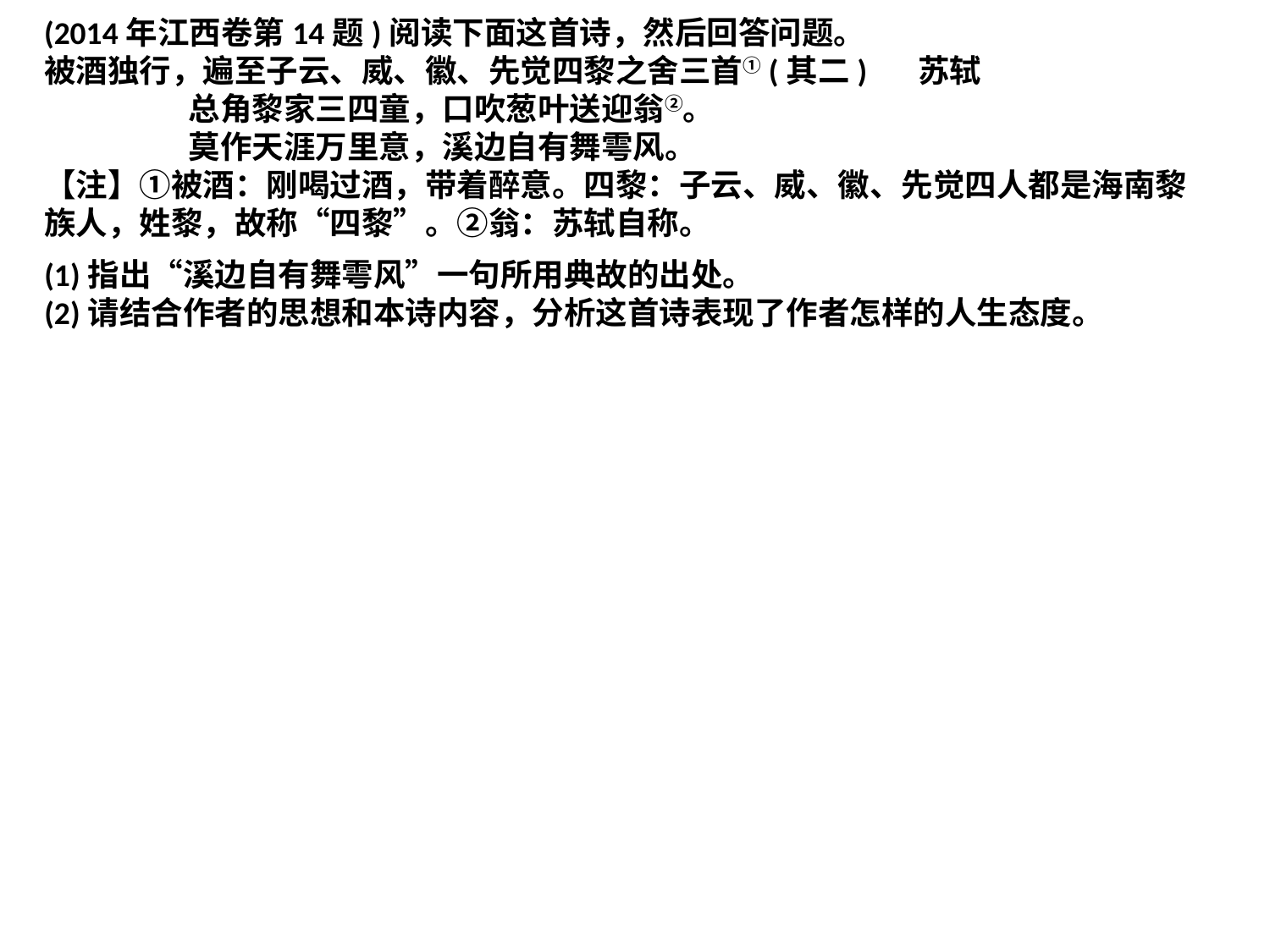

(2014年江西卷第14题)阅读下面这首诗，然后回答问题。
被酒独行，遍至子云、威、徽、先觉四黎之舍三首①(其二)      苏轼
                   总角黎家三四童，口吹葱叶送迎翁②。
                   莫作天涯万里意，溪边自有舞雩风。
【注】①被酒：刚喝过酒，带着醉意。四黎：子云、威、徽、先觉四人都是海南黎族人，姓黎，故称“四黎”。②翁：苏轼自称。
(1)指出“溪边自有舞雩风”一句所用典故的出处。
(2)请结合作者的思想和本诗内容，分析这首诗表现了作者怎样的人生态度。